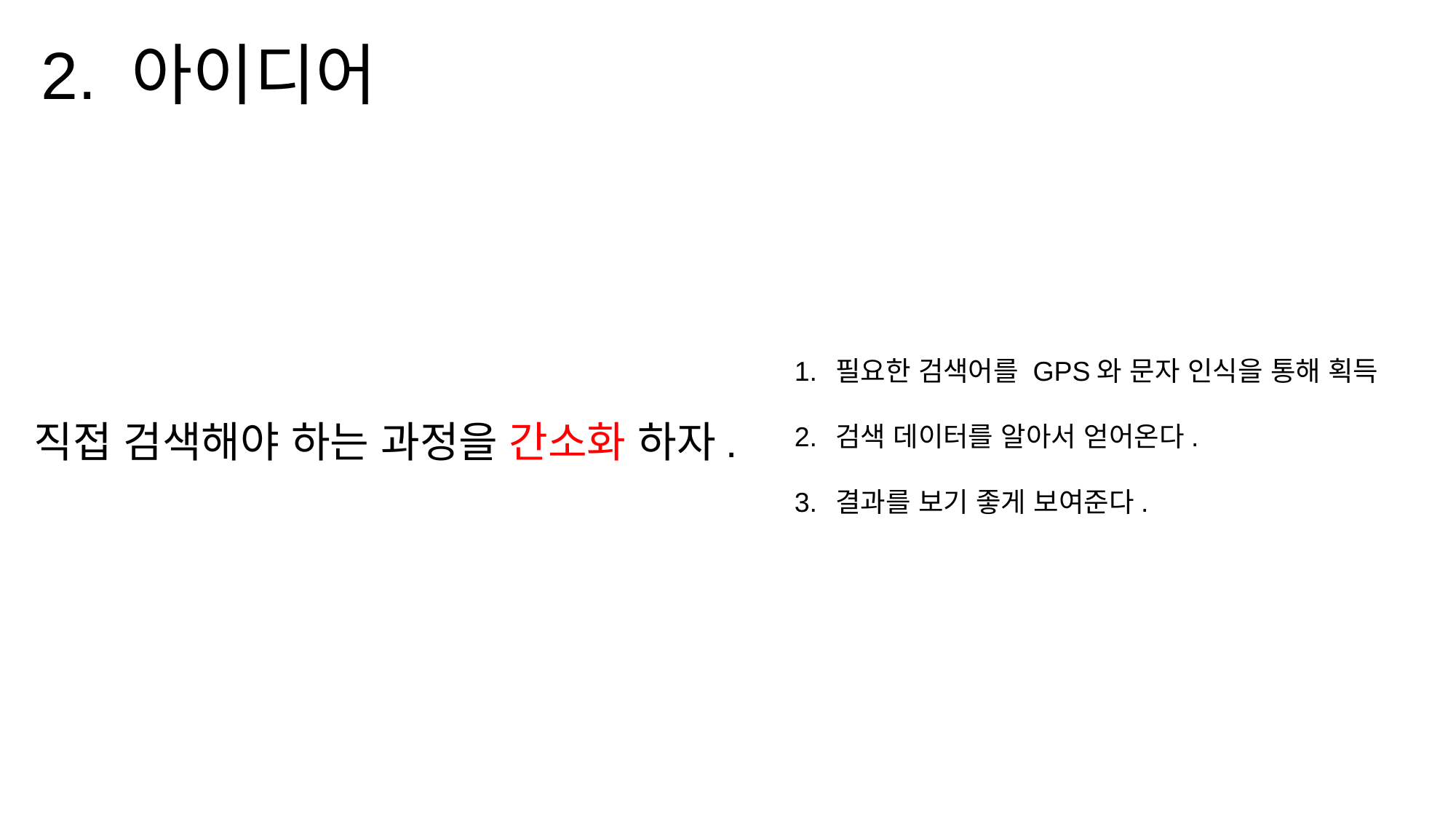

# 2. 아이디어
필요한 검색어를 GPS와 문자 인식을 통해 획득

검색 데이터를 알아서 얻어온다.

결과를 보기 좋게 보여준다.
직접 검색해야 하는 과정을 간소화 하자.